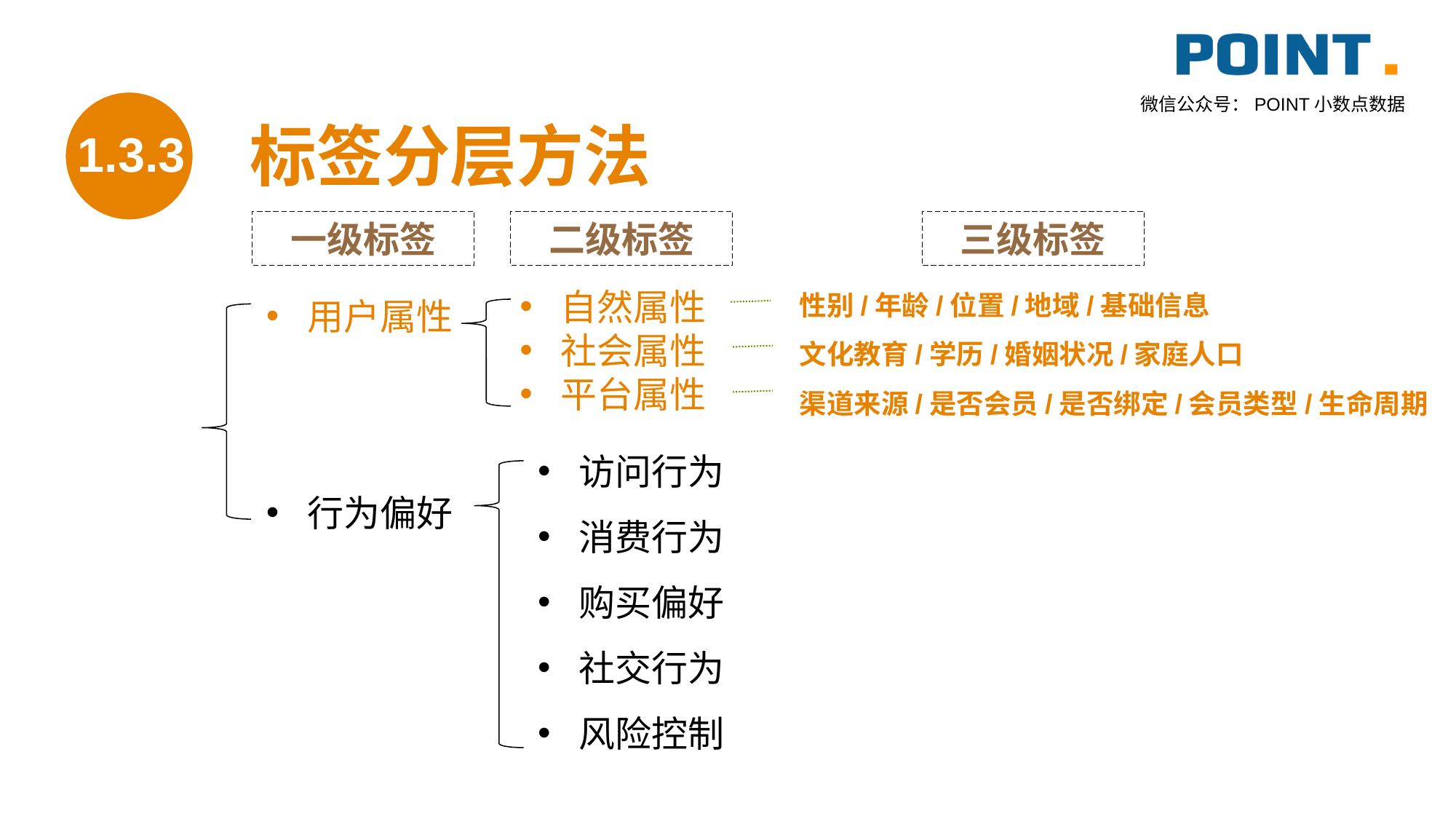

1.3.3
标签分层方法
一级标签
二级标签
三级标签
用户属性

行为偏好

性别/年龄/位置/地域/基础信息
文化教育/学历/婚姻状况/家庭人口
渠道来源/是否会员/是否绑定/会员类型/生命周期
自然属性
社会属性
平台属性

访问行为
消费行为
购买偏好
社交行为
风险控制